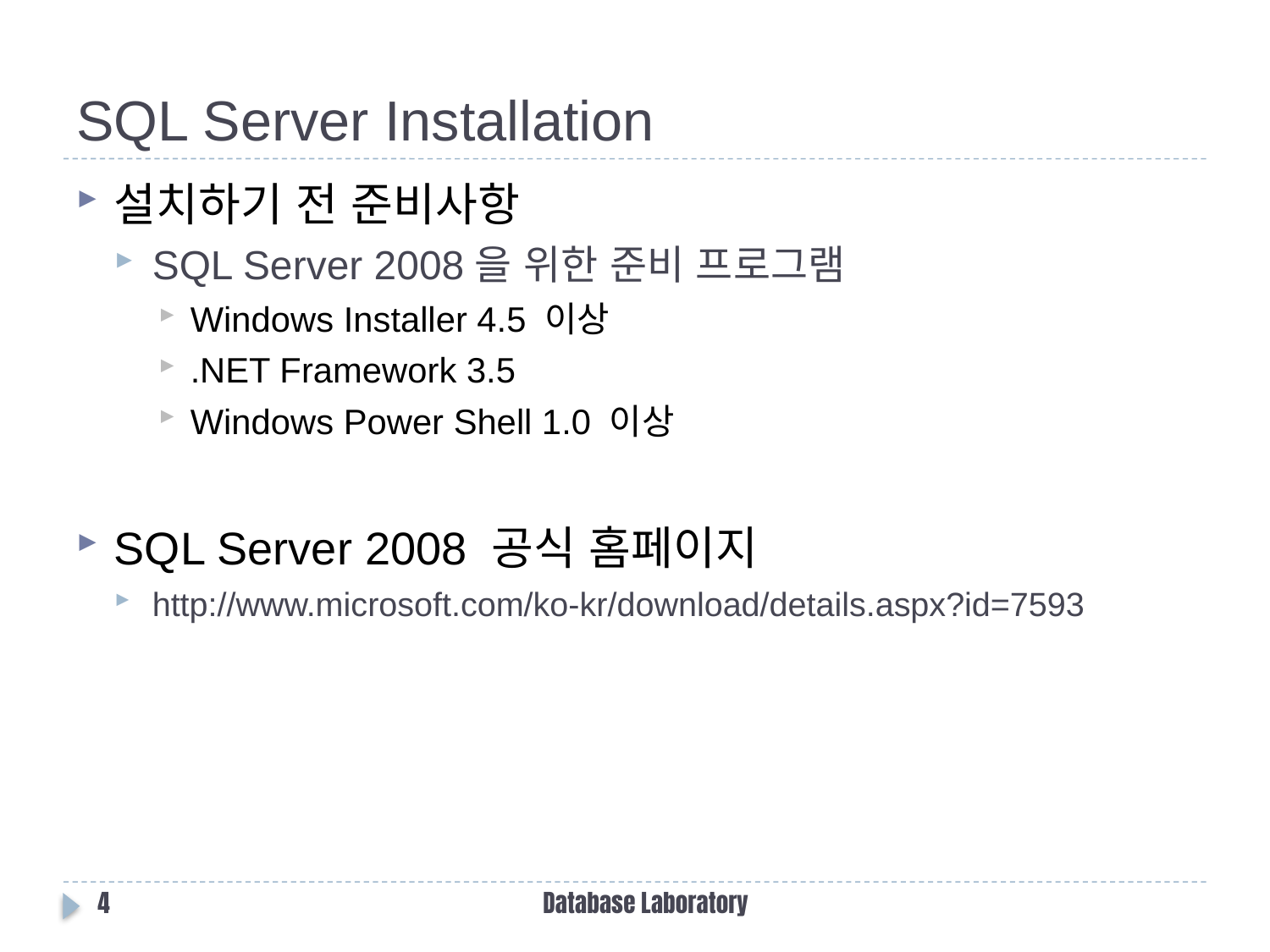

# SQL Server Installation
설치하기 전 준비사항
SQL Server 2008을 위한 준비 프로그램
Windows Installer 4.5 이상
.NET Framework 3.5
Windows Power Shell 1.0 이상

SQL Server 2008 공식 홈페이지
http://www.microsoft.com/ko-kr/download/details.aspx?id=7593
4
Database Laboratory